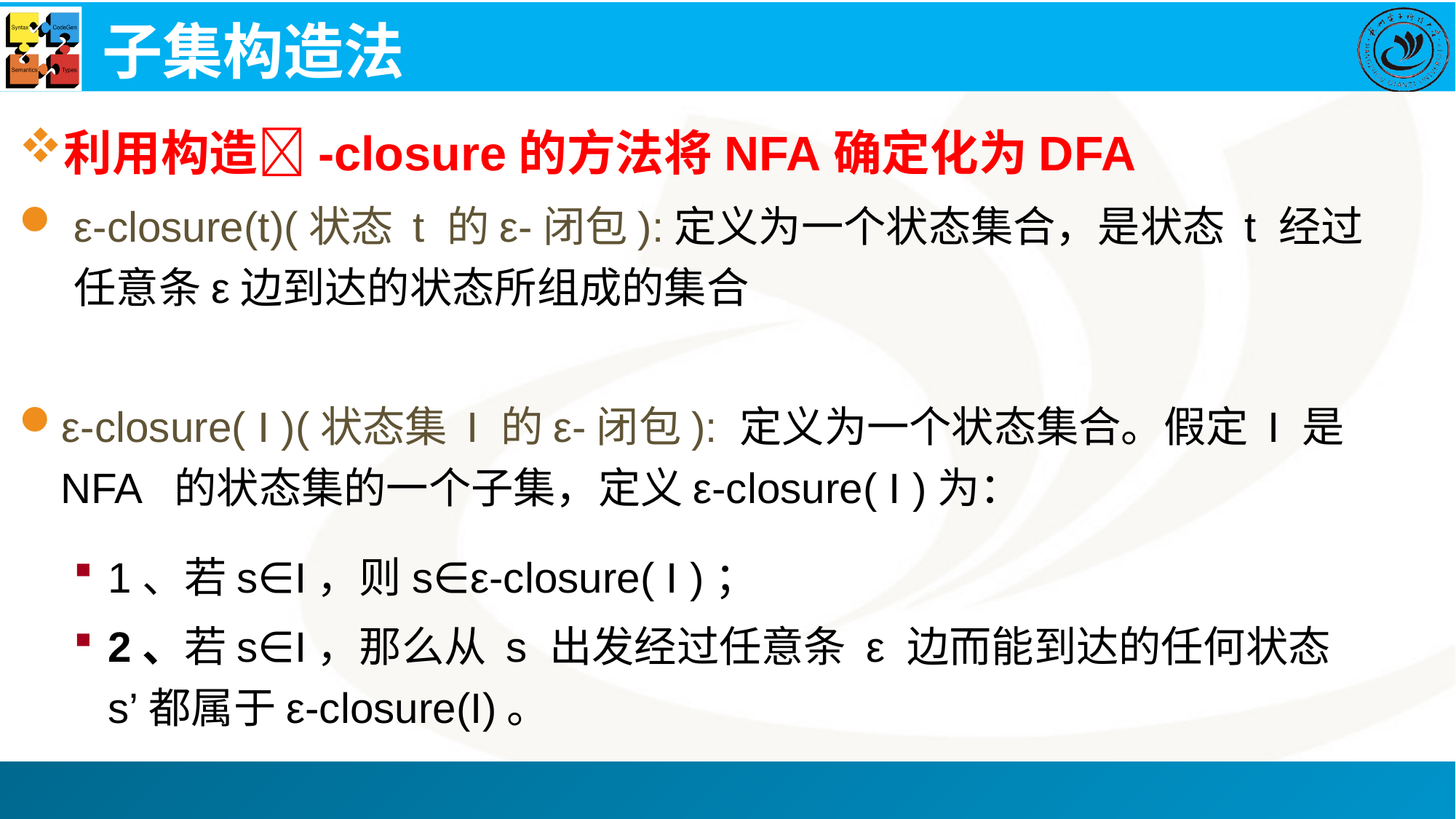

# 子集构造法
利用构造ε-closure的方法将NFA确定化为DFA
ε-closure(t)(状态 t 的ε-闭包):定义为一个状态集合，是状态 t 经过任意条ε边到达的状态所组成的集合

ε-closure( I )(状态集 I 的ε-闭包): 定义为一个状态集合。假定 I 是 NFA  的状态集的一个子集，定义ε-closure( I )为：

1、若s∈I，则s∈ε-closure( I )；
2、若s∈I，那么从 s 出发经过任意条 ε 边而能到达的任何状态 s’都属于ε-closure(I)。
30